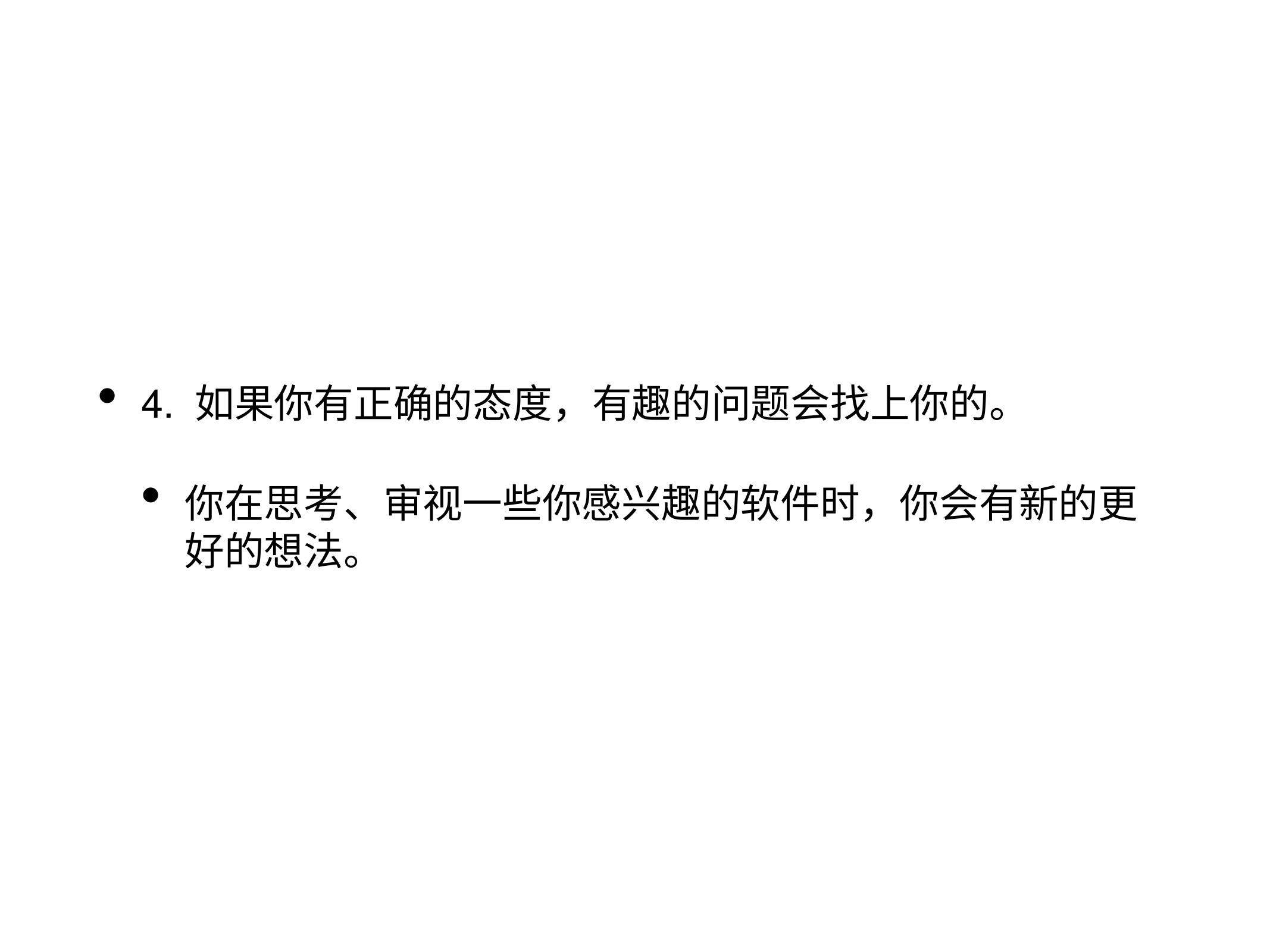

4. 如果你有正确的态度，有趣的问题会找上你的。
你在思考、审视一些你感兴趣的软件时，你会有新的更好的想法。